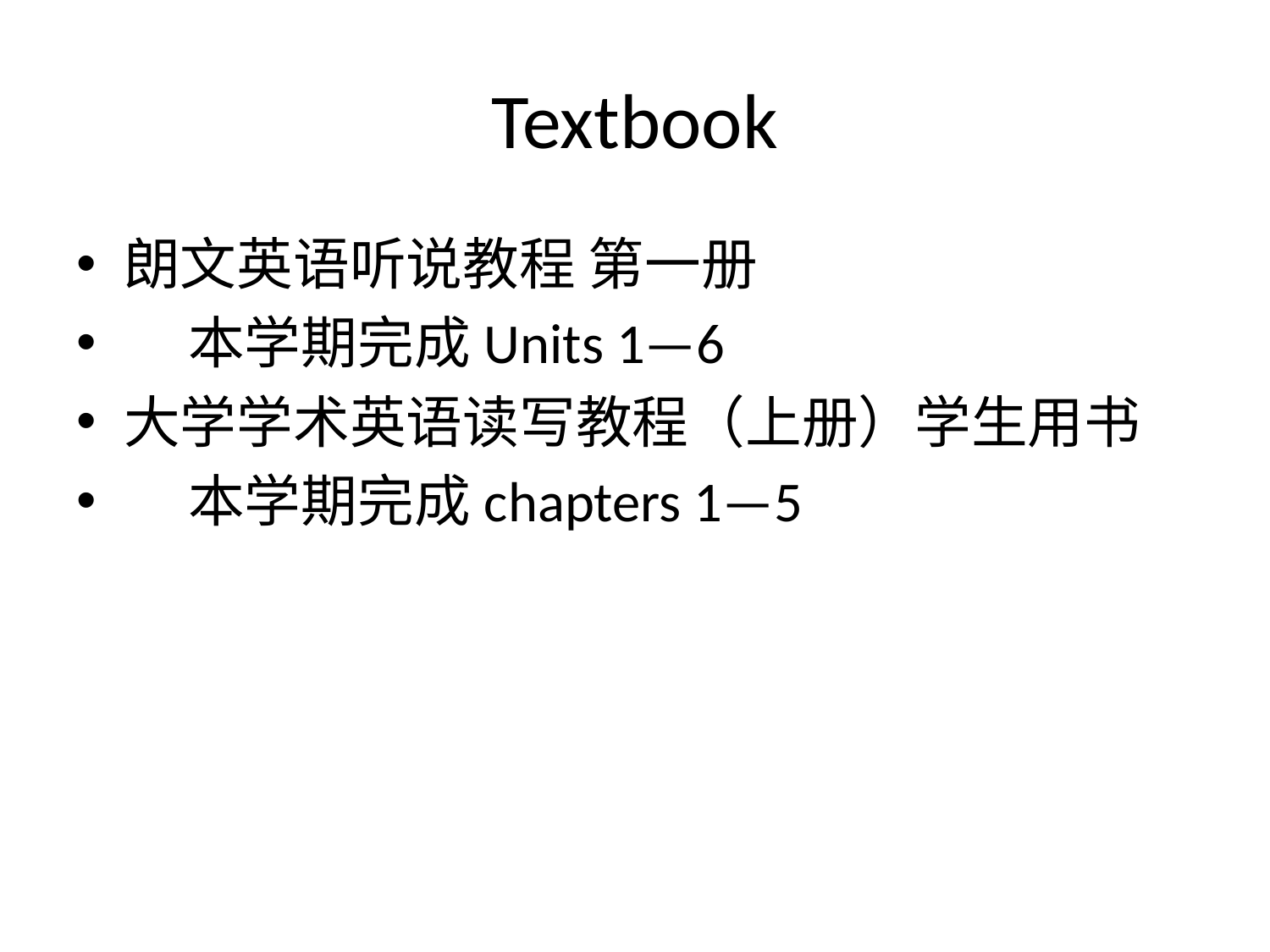

# Textbook
朗文英语听说教程 第一册
    本学期完成Units 1—6
大学学术英语读写教程（上册）学生用书
    本学期完成chapters 1—5